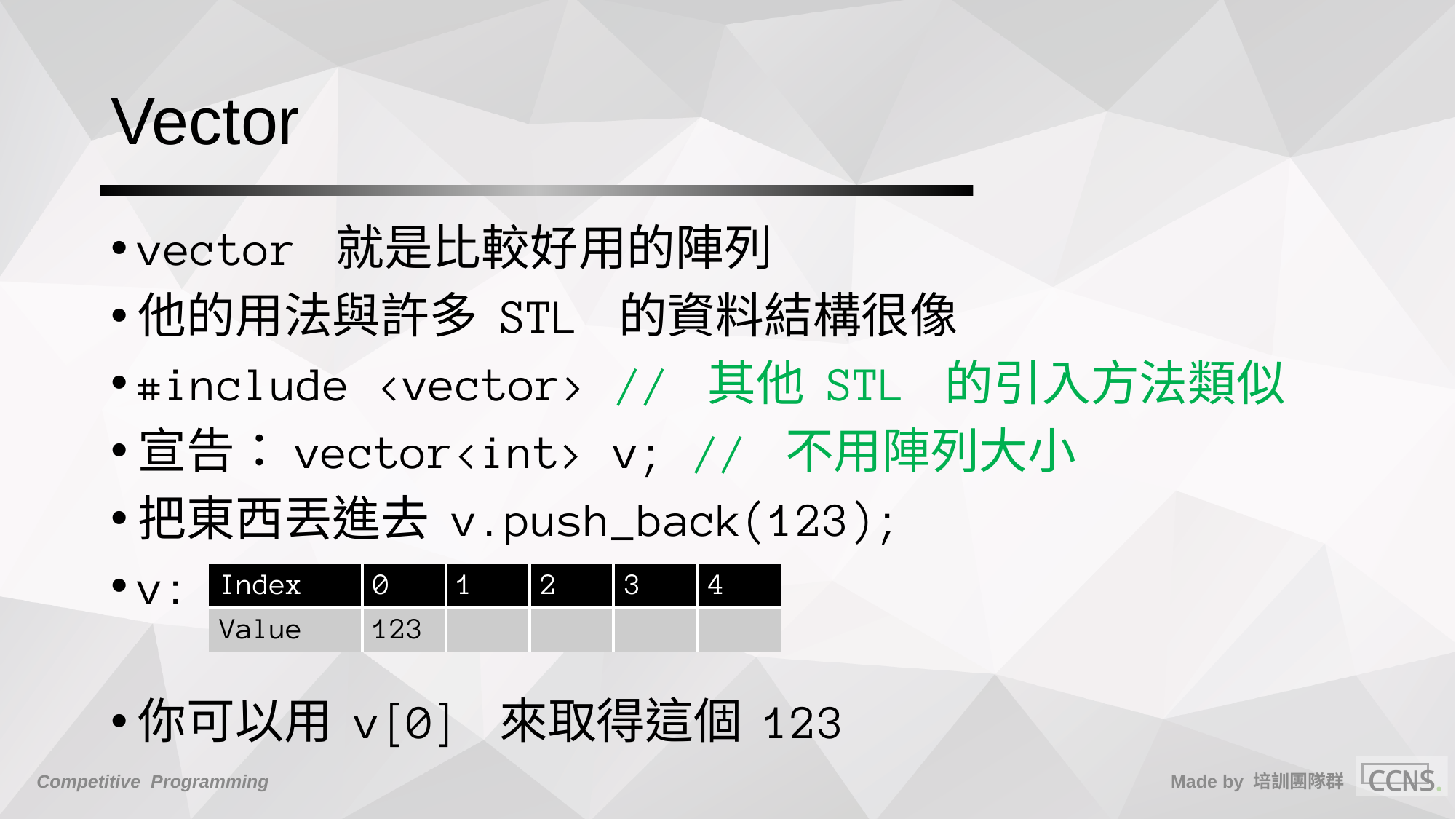

# Vector
vector 就是比較好用的陣列
他的用法與許多 STL 的資料結構很像
#include <vector> // 其他 STL 的引入方法類似
宣告：vector<int> v; // 不用陣列大小
把東西丟進去 v.push_back(123);
v:

你可以用 v[0] 來取得這個 123
| Index | 0 | 1 | 2 | 3 | 4 |
| --- | --- | --- | --- | --- | --- |
| Value | 123 |  |  |  |  |